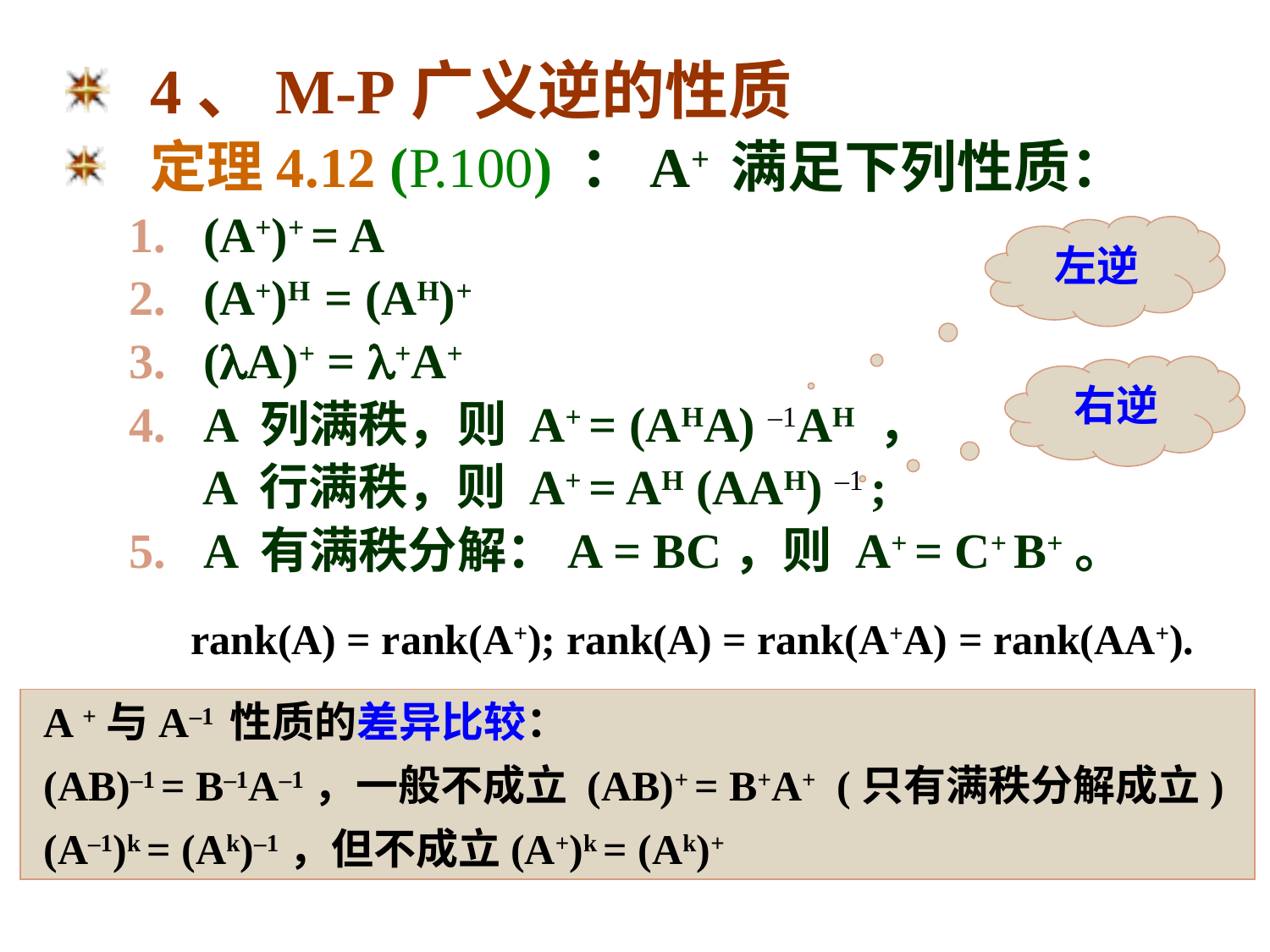

4、M-P广义逆的性质
定理4.12 (P.100) ：A+ 满足下列性质：
(A+)+ = A
(A+)H  = (AH)+
(λA)+ = λ+A+
A 列满秩，则 A+ = (AHA) –1AH ，
      A 行满秩，则 A+ = AH (AAH) –1 ;
A 有满秩分解：A = BC，则 A+ = C+ B+。
左逆
右逆
rank(A) = rank(A+); rank(A) = rank(A+A) = rank(AA+).
 A +与A–1 性质的差异比较：
 (AB)–1 = B–1A–1，一般不成立 (AB)+ = B+A+  (只有满秩分解成立)
 (A–1)k = (Ak)–1，但不成立(A+)k = (Ak)+